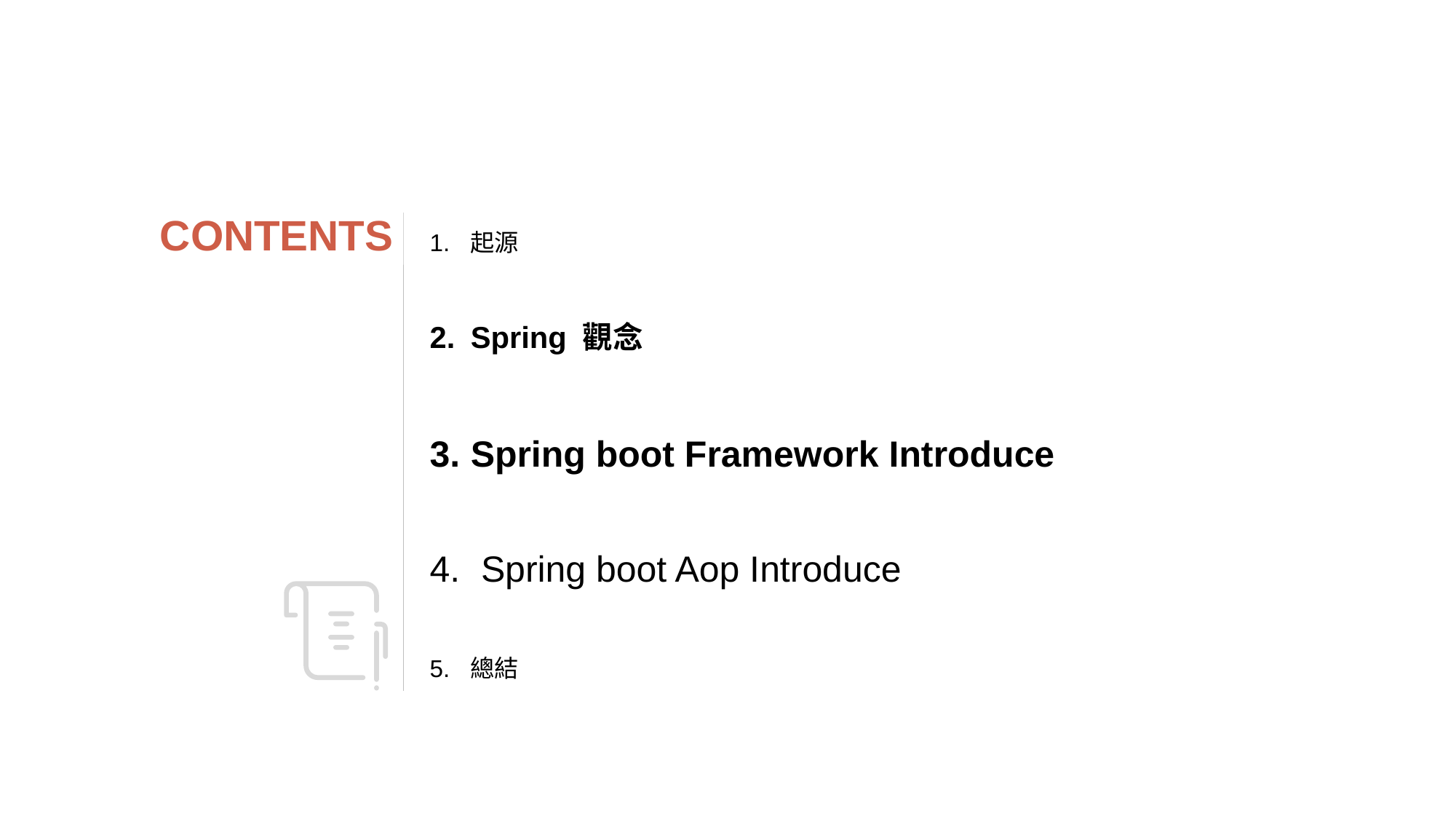

C ONTENTS
起源

Spring 觀念

Spring boot Framework Introduce

 Spring boot Aop Introduce

總結